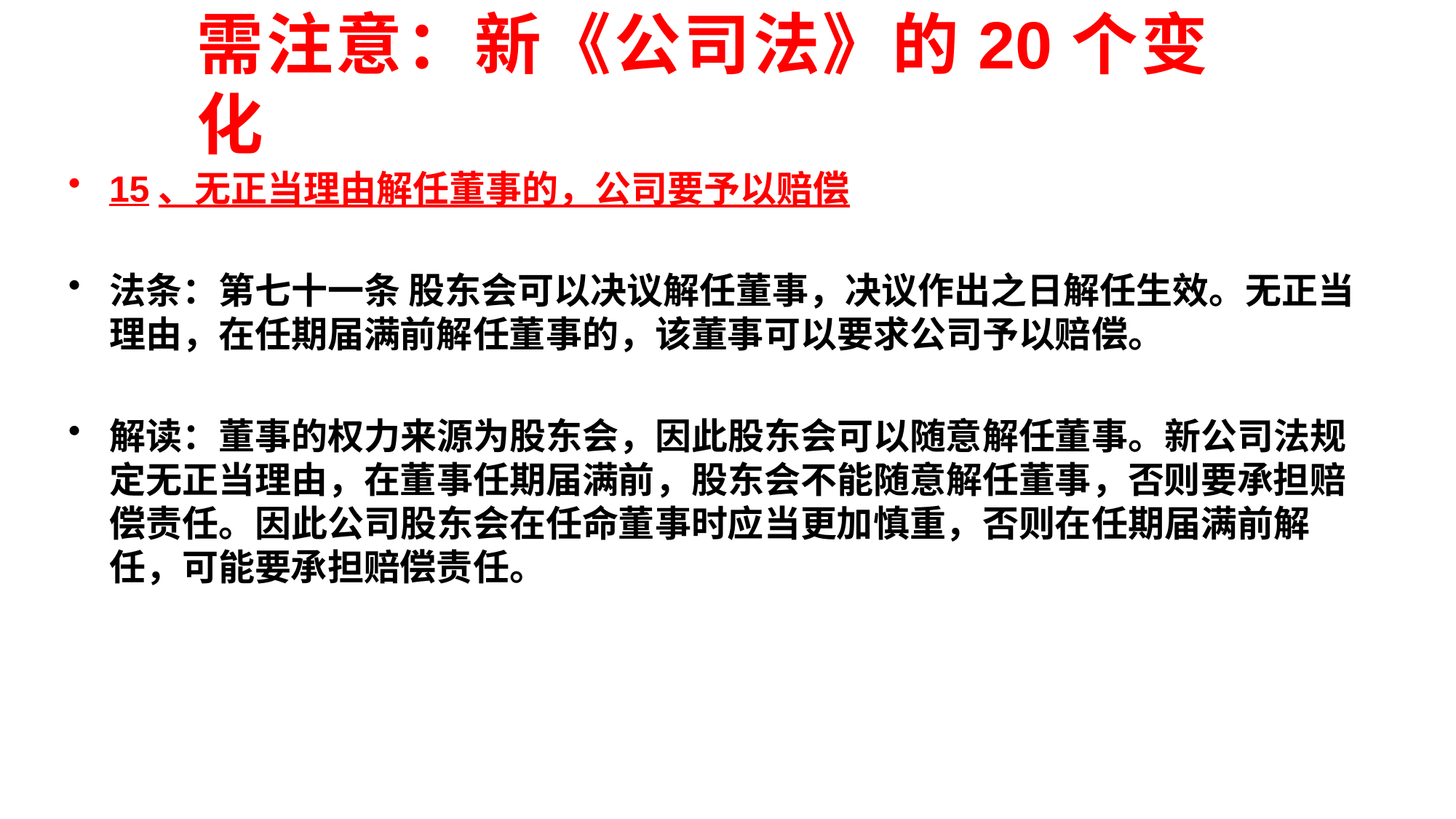

# 需注意：新《公司法》的20个变化
15、无正当理由解任董事的，公司要予以赔偿

法条：第七十一条 股东会可以决议解任董事，决议作出之日解任生效。无正当理由，在任期届满前解任董事的，该董事可以要求公司予以赔偿。

解读：董事的权力来源为股东会，因此股东会可以随意解任董事。新公司法规定无正当理由，在董事任期届满前，股东会不能随意解任董事，否则要承担赔偿责任。因此公司股东会在任命董事时应当更加慎重，否则在任期届满前解任，可能要承担赔偿责任。